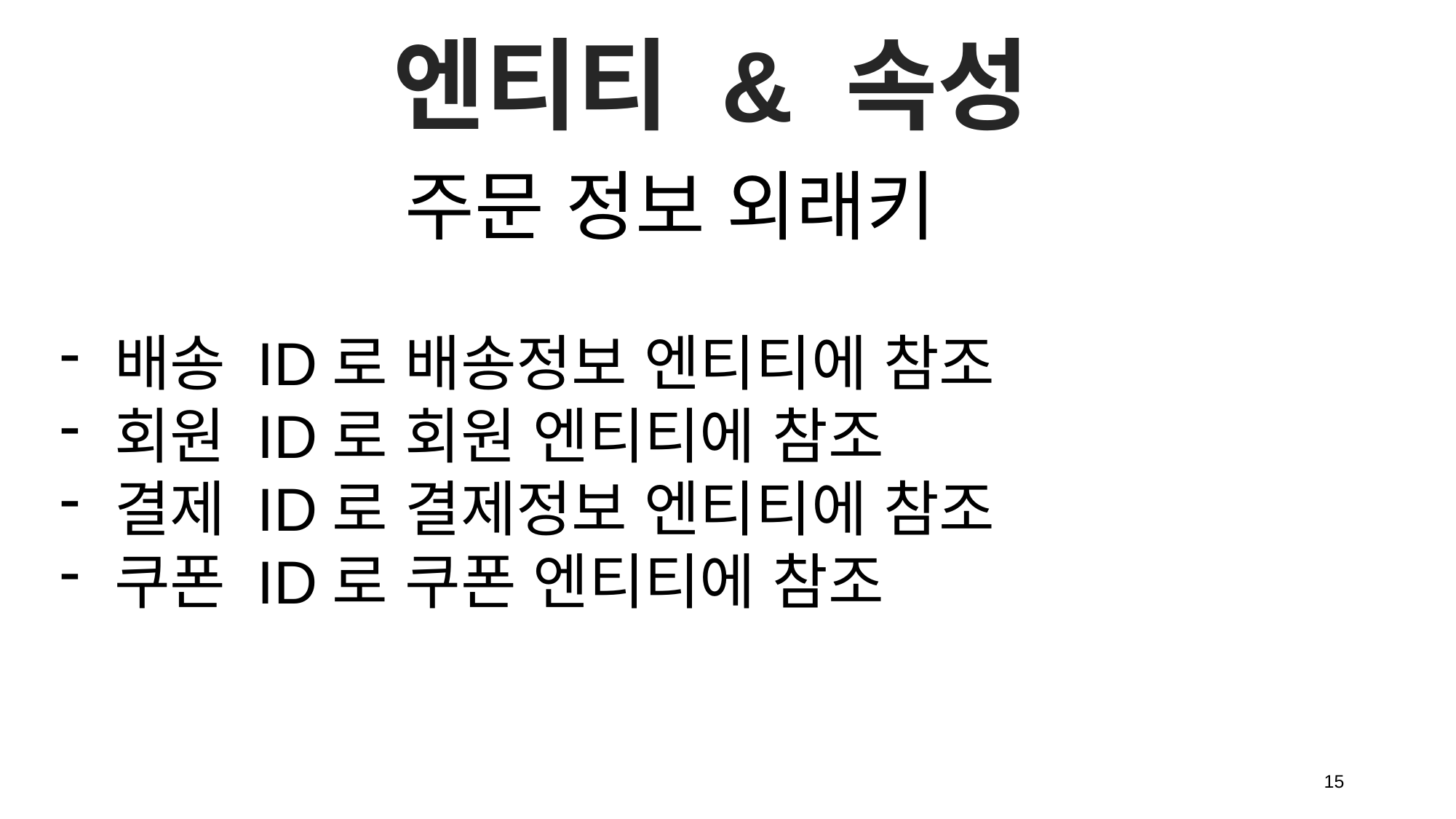

엔티티 & 속성
주문 정보 외래키
배송 ID로 배송정보 엔티티에 참조
회원 ID로 회원 엔티티에 참조
결제 ID로 결제정보 엔티티에 참조
쿠폰 ID로 쿠폰 엔티티에 참조

15